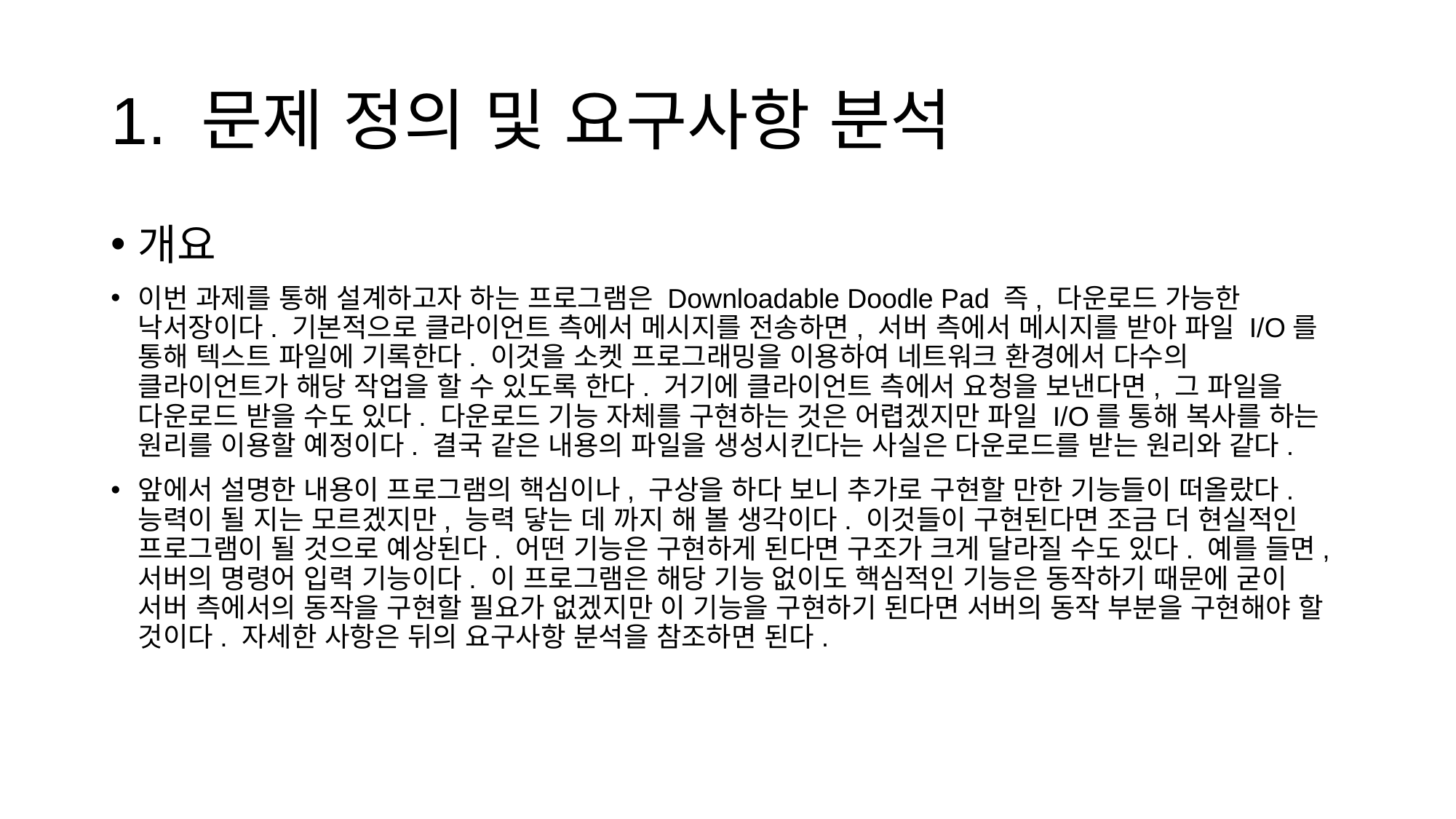

# 1. 문제 정의 및 요구사항 분석
개요
이번 과제를 통해 설계하고자 하는 프로그램은 Downloadable Doodle Pad 즉, 다운로드 가능한 낙서장이다. 기본적으로 클라이언트 측에서 메시지를 전송하면, 서버 측에서 메시지를 받아 파일 I/O를 통해 텍스트 파일에 기록한다. 이것을 소켓 프로그래밍을 이용하여 네트워크 환경에서 다수의 클라이언트가 해당 작업을 할 수 있도록 한다. 거기에 클라이언트 측에서 요청을 보낸다면, 그 파일을 다운로드 받을 수도 있다. 다운로드 기능 자체를 구현하는 것은 어렵겠지만 파일 I/O를 통해 복사를 하는 원리를 이용할 예정이다. 결국 같은 내용의 파일을 생성시킨다는 사실은 다운로드를 받는 원리와 같다.
앞에서 설명한 내용이 프로그램의 핵심이나, 구상을 하다 보니 추가로 구현할 만한 기능들이 떠올랐다. 능력이 될 지는 모르겠지만, 능력 닿는 데 까지 해 볼 생각이다. 이것들이 구현된다면 조금 더 현실적인 프로그램이 될 것으로 예상된다. 어떤 기능은 구현하게 된다면 구조가 크게 달라질 수도 있다. 예를 들면, 서버의 명령어 입력 기능이다. 이 프로그램은 해당 기능 없이도 핵심적인 기능은 동작하기 때문에 굳이 서버 측에서의 동작을 구현할 필요가 없겠지만 이 기능을 구현하기 된다면 서버의 동작 부분을 구현해야 할 것이다. 자세한 사항은 뒤의 요구사항 분석을 참조하면 된다.